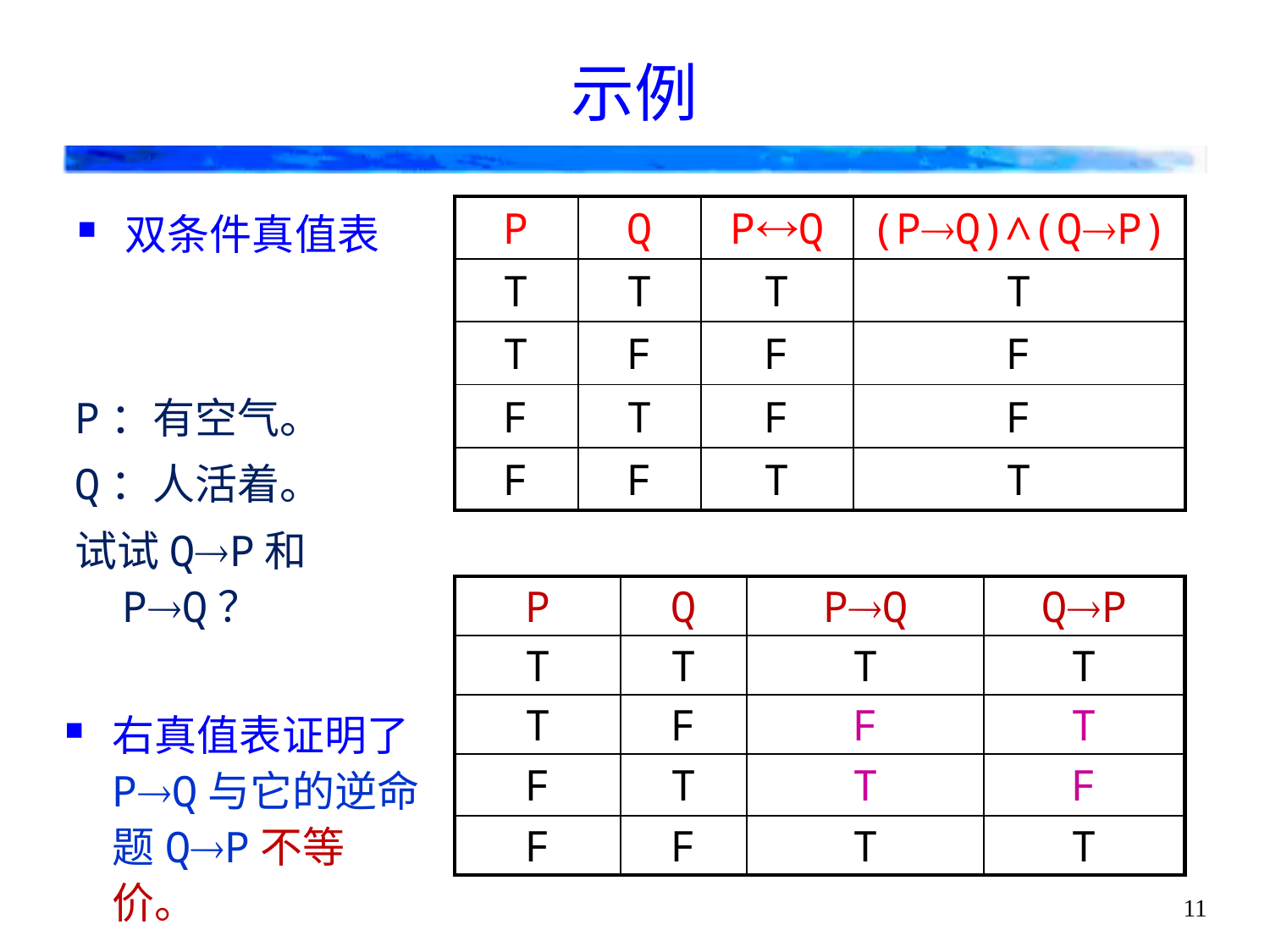

# 示例
双条件真值表
| P | Q | P↔Q | (P→Q)∧(Q→P) |
| --- | --- | --- | --- |
| T | T | T | T |
| T | F | F | F |
| F | T | F | F |
| F | F | T | T |
P：有空气。
Q：人活着。
试试Q→P和P→Q？

| P | Q | P→Q | Q→P |
| --- | --- | --- | --- |
| T | T | T | T |
| T | F | F | T |
| F | T | T | F |
| F | F | T | T |
右真值表证明了P→Q与它的逆命题Q→P不等价。

11